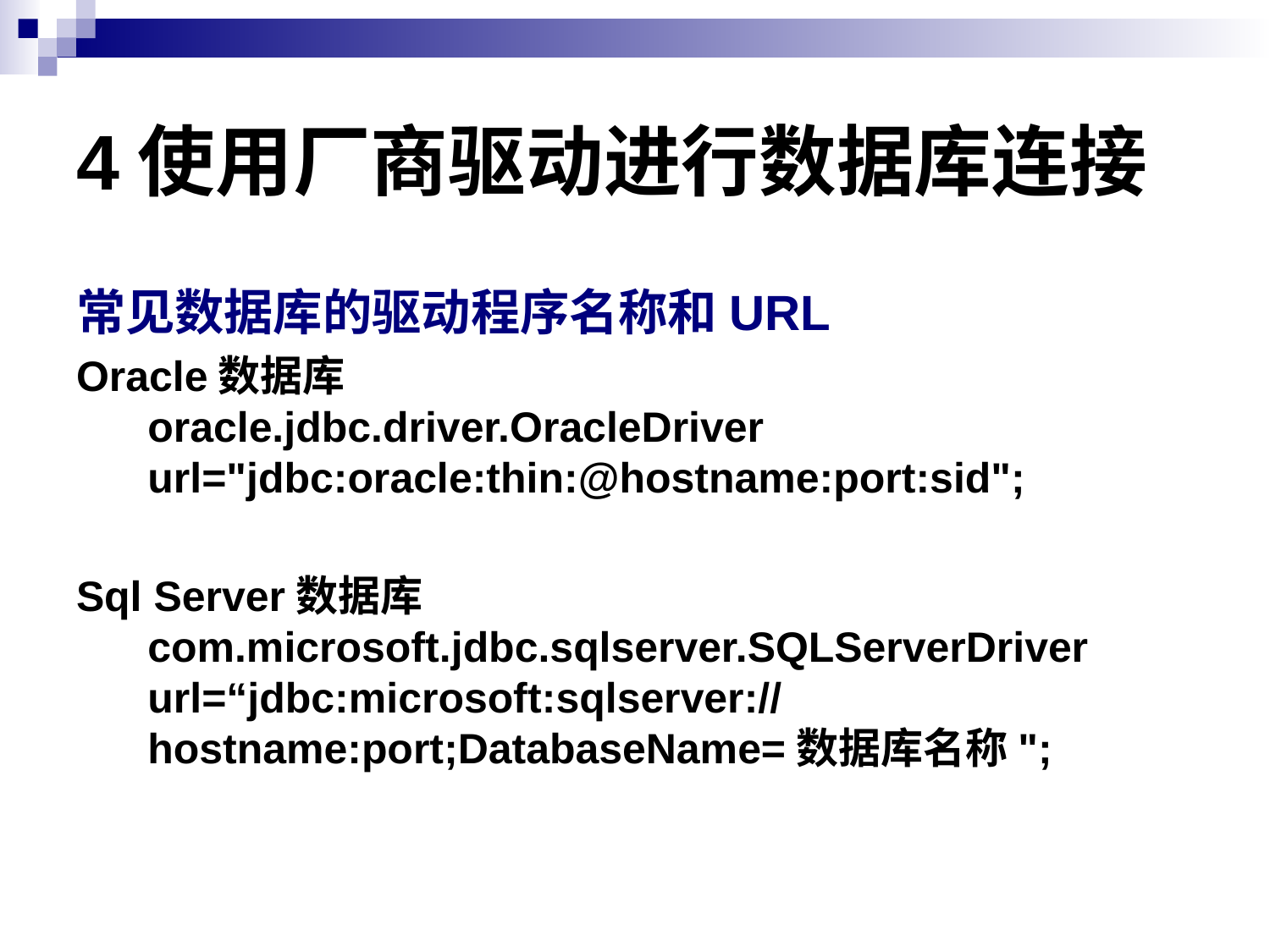

# 4使用厂商驱动进行数据库连接
常见数据库的驱动程序名称和URL
Oracle数据库
oracle.jdbc.driver.OracleDriver
url="jdbc:oracle:thin:@hostname:port:sid";

Sql Server数据库
com.microsoft.jdbc.sqlserver.SQLServerDriver
url=“jdbc:microsoft:sqlserver://hostname:port;DatabaseName=数据库名称";

16